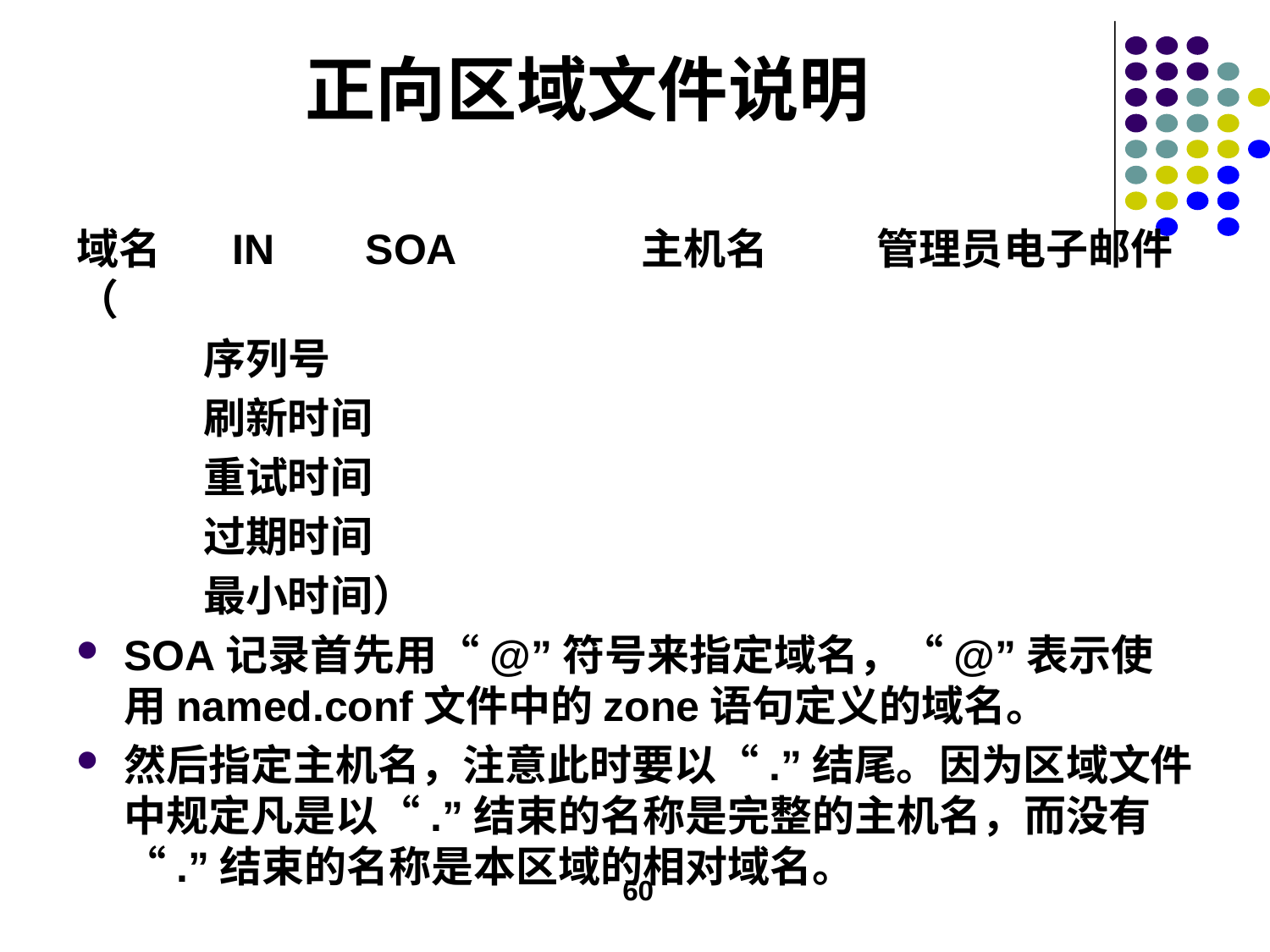

# 正向区域文件说明
域名	  IN	   SOA	    主机名	    管理员电子邮件（
	序列号
	刷新时间
	重试时间
	过期时间
	最小时间）
SOA记录首先用“@”符号来指定域名，“@”表示使用named.conf文件中的zone语句定义的域名。
然后指定主机名，注意此时要以“.”结尾。因为区域文件中规定凡是以“.”结束的名称是完整的主机名，而没有“.”结束的名称是本区域的相对域名。
60